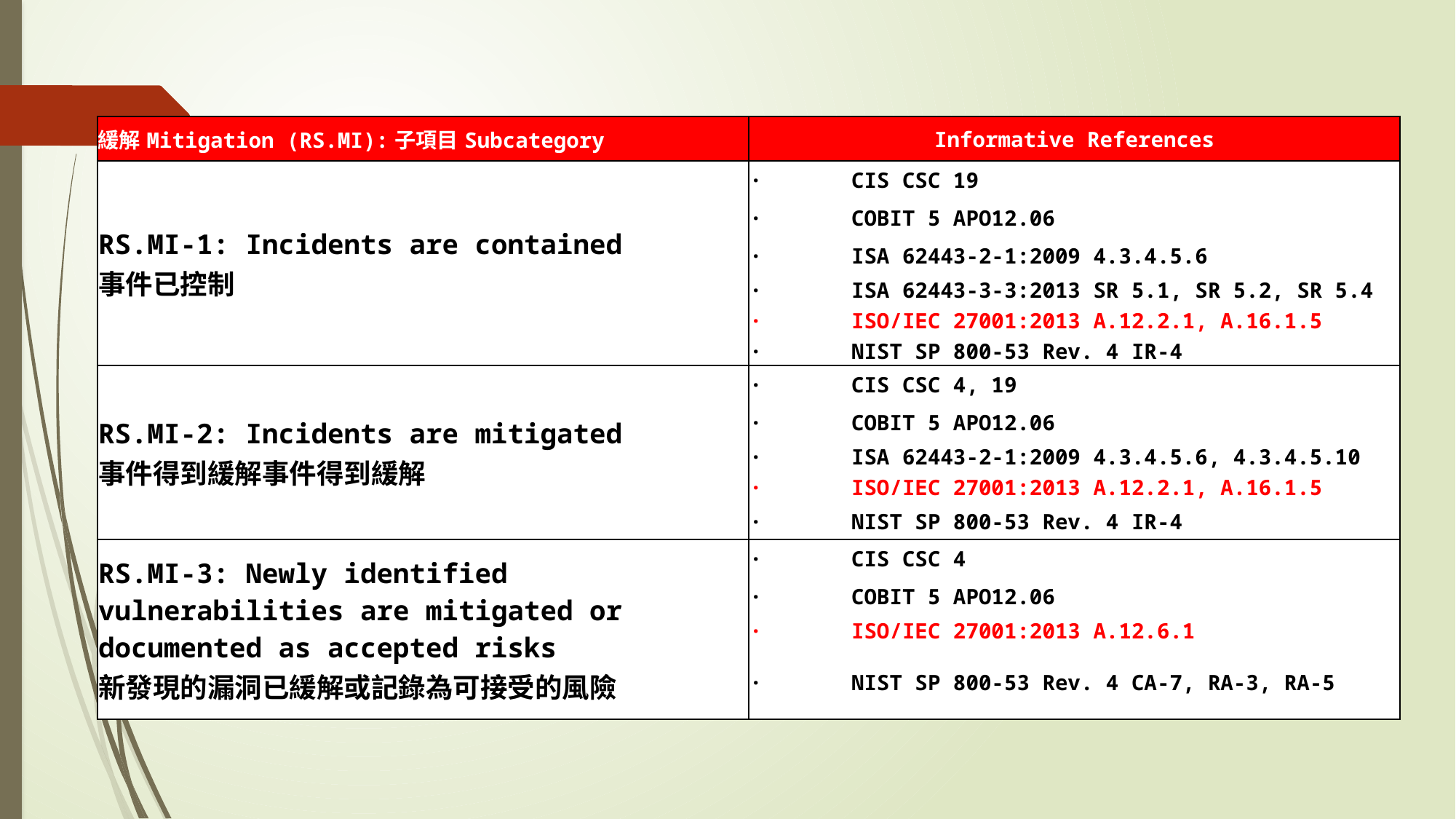

| 緩解Mitigation (RS.MI):子項目Subcategory | Informative References |
| --- | --- |
| RS.MI-1: Incidents are contained 事件已控制 | ·       CIS CSC 19 |
|  | ·       COBIT 5 APO12.06 |
|  | ·       ISA 62443-2-1:2009 4.3.4.5.6 |
|  | ·       ISA 62443-3-3:2013 SR 5.1, SR 5.2, SR 5.4 |
|  | ·       ISO/IEC 27001:2013 A.12.2.1, A.16.1.5 |
|  | ·       NIST SP 800-53 Rev. 4 IR-4 |
| RS.MI-2: Incidents are mitigated 事件得到緩解事件得到緩解 | ·       CIS CSC 4, 19 |
|  | ·       COBIT 5 APO12.06 |
|  | ·       ISA 62443-2-1:2009 4.3.4.5.6, 4.3.4.5.10 |
|  | ·       ISO/IEC 27001:2013 A.12.2.1, A.16.1.5 |
|  | ·       NIST SP 800-53 Rev. 4 IR-4 |
| RS.MI-3: Newly identified vulnerabilities are mitigated or documented as accepted risks 新發現的漏洞已緩解或記錄為可接受的風險 | ·       CIS CSC 4 |
|  | ·       COBIT 5 APO12.06 |
|  | ·       ISO/IEC 27001:2013 A.12.6.1 |
|  | ·       NIST SP 800-53 Rev. 4 CA-7, RA-3, RA-5 |